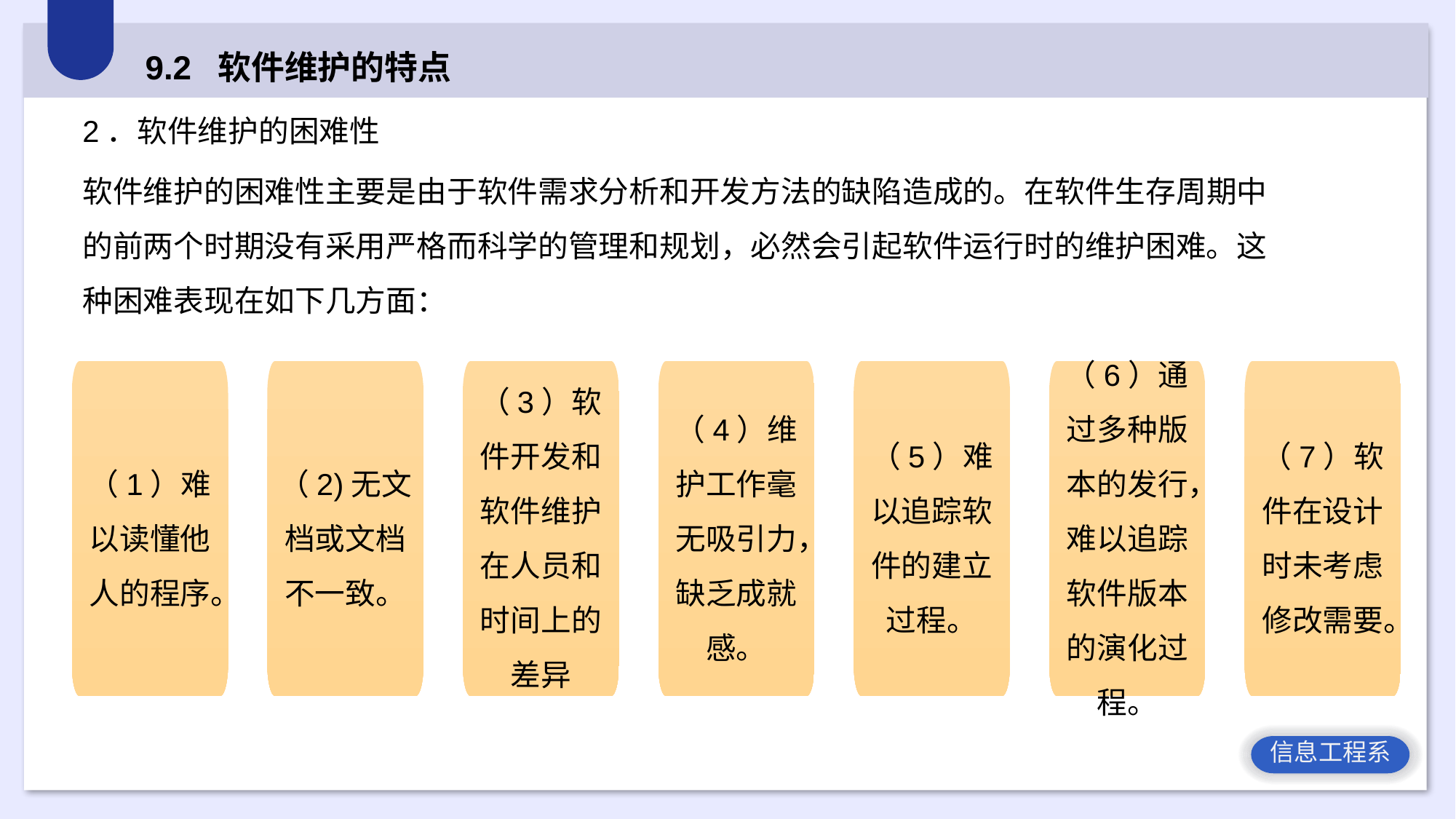

9.2  软件维护的特点
2．软件维护的困难性
软件维护的困难性主要是由于软件需求分析和开发方法的缺陷造成的。在软件生存周期中的前两个时期没有采用严格而科学的管理和规划，必然会引起软件运行时的维护困难。这种困难表现在如下几方面：
（1）难以读懂他人的程序。
（2)无文档或文档不一致。
（3）软件开发和软件维护在人员和时间上的差异
（4）维护工作毫无吸引力，缺乏成就感。
（5）难以追踪软件的建立过程。
（6）通过多种版本的发行，难以追踪软件版本的演化过程。
（7）软件在设计时未考虑修改需要。